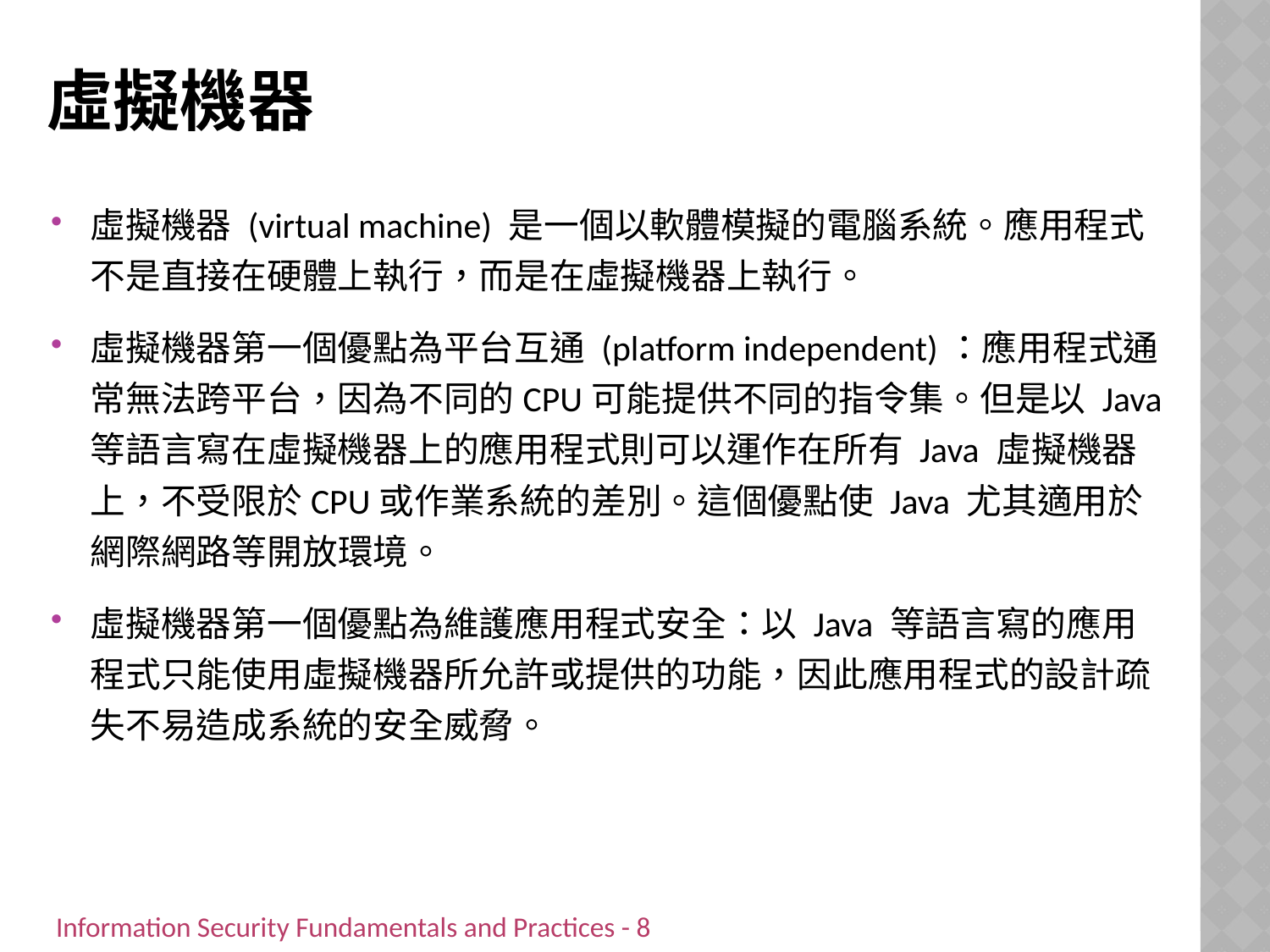

# 虛擬機器
虛擬機器 (virtual machine) 是一個以軟體模擬的電腦系統。應用程式不是直接在硬體上執行，而是在虛擬機器上執行。
虛擬機器第一個優點為平台互通 (platform independent)：應用程式通常無法跨平台，因為不同的CPU可能提供不同的指令集。但是以 Java 等語言寫在虛擬機器上的應用程式則可以運作在所有 Java 虛擬機器上，不受限於CPU或作業系統的差別。這個優點使 Java 尤其適用於網際網路等開放環境。
虛擬機器第一個優點為維護應用程式安全：以 Java 等語言寫的應用程式只能使用虛擬機器所允許或提供的功能，因此應用程式的設計疏失不易造成系統的安全威脅。